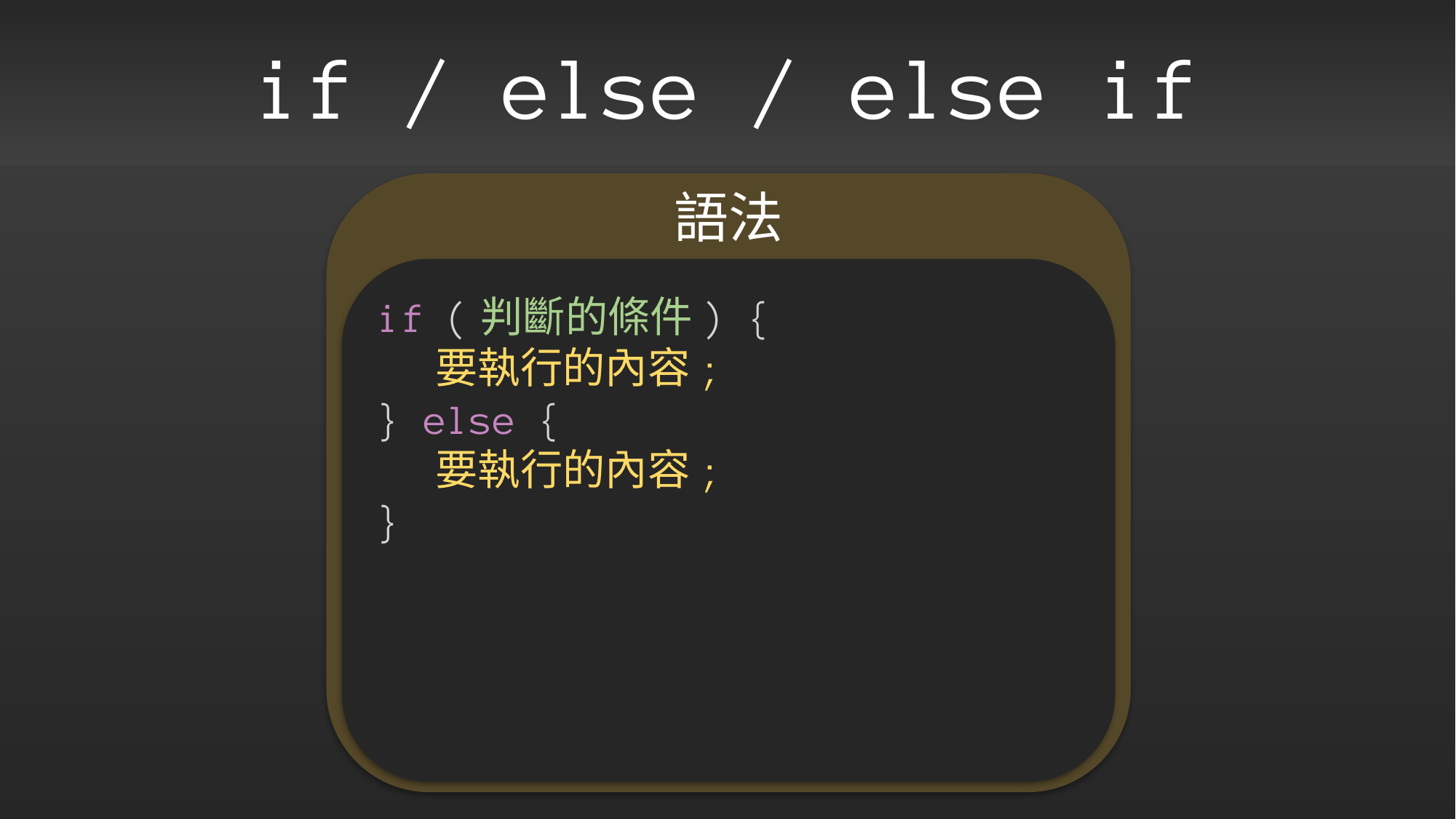

if / else / else if

語法
if (判斷的條件) {
    要執行的內容;
} else {
    要執行的內容;
}